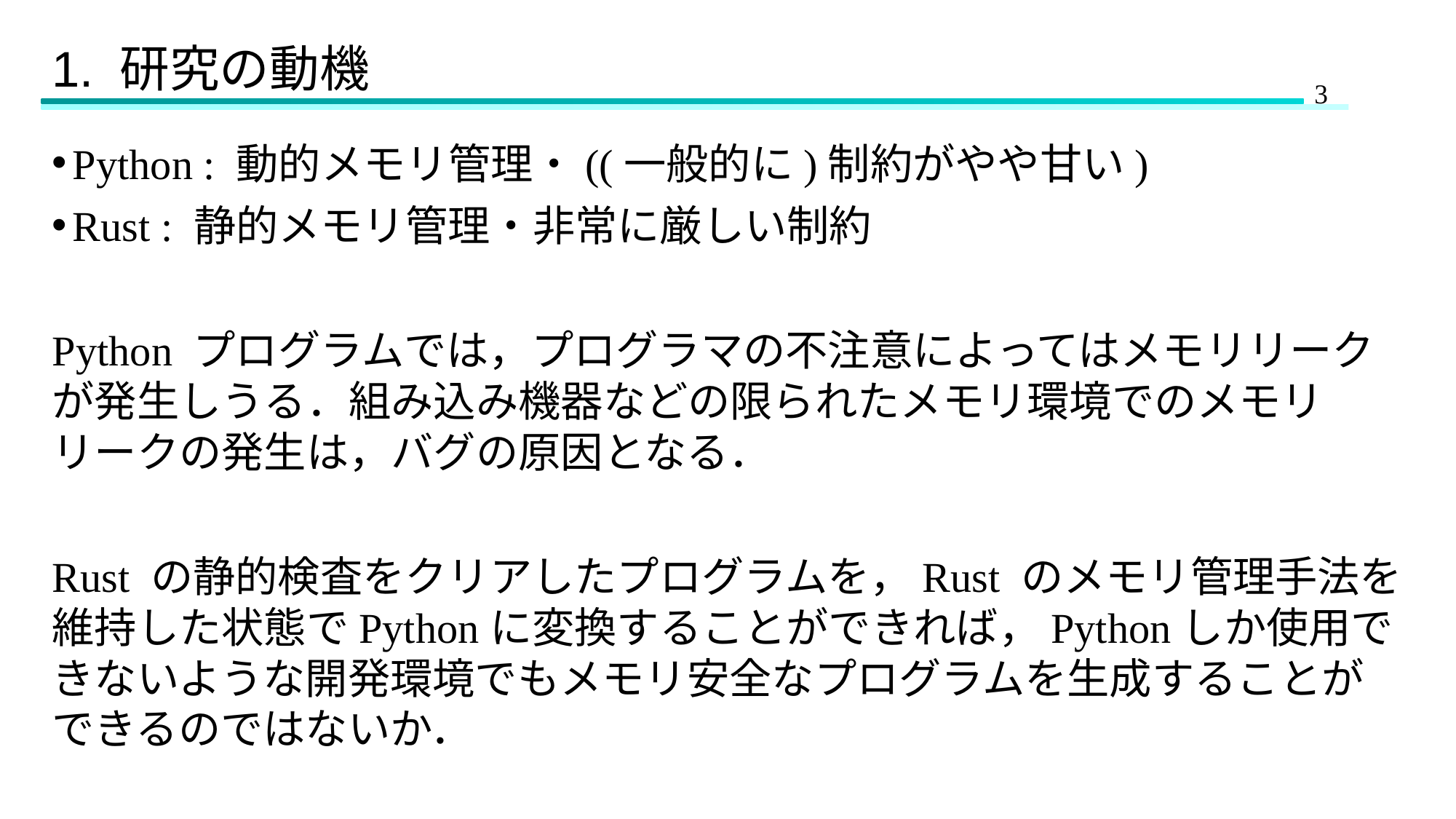

# 1. 研究の動機
Python : 動的メモリ管理・((一般的に)制約がやや甘い)
Rust : 静的メモリ管理・非常に厳しい制約

Python プログラムでは，プログラマの不注意によってはメモリリークが発生しうる．組み込み機器などの限られたメモリ環境でのメモリリークの発生は，バグの原因となる．

Rust の静的検査をクリアしたプログラムを，Rust のメモリ管理手法を維持した状態でPythonに変換することができれば，Pythonしか使用できないような開発環境でもメモリ安全なプログラムを生成することができるのではないか．